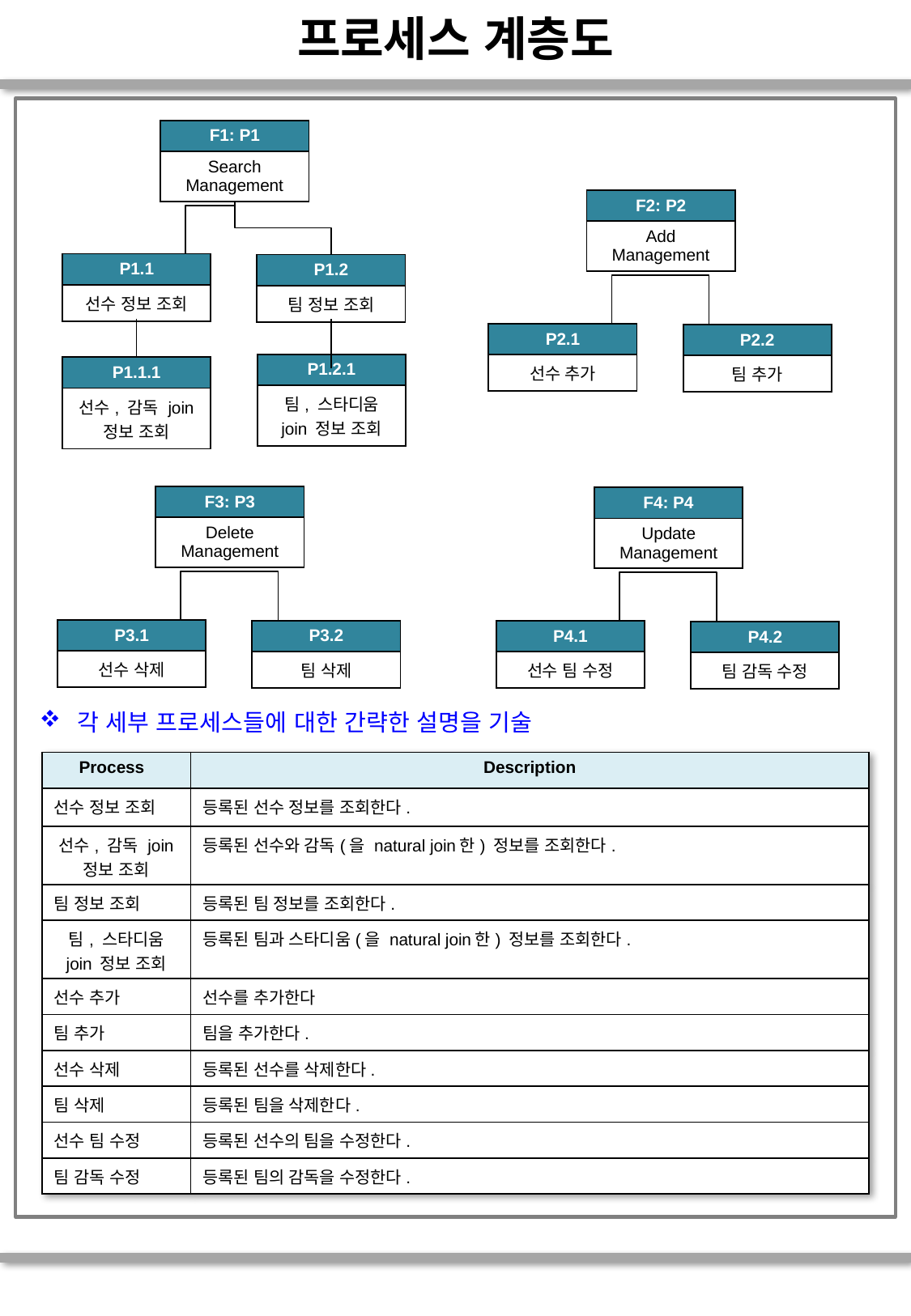

# 프로세스 계층도

| F1: P1 |
| --- |
| Search Management |
| F2: P2 |
| --- |
| Add Management |
| P1.1 |
| --- |
| 선수 정보 조회 |
| P1.2 |
| --- |
| 팀 정보 조회 |
| P2.1 |
| --- |
| 선수 추가 |
| P2.2 |
| --- |
| 팀 추가 |
| P1.2.1 |
| --- |
| 팀, 스타디움 join 정보 조회 |
| P1.1.1 |
| --- |
| 선수, 감독 join 정보 조회 |
| F3: P3 |
| --- |
| Delete Management |
| F4: P4 |
| --- |
| Update Management |
| P3.1 |
| --- |
| 선수 삭제 |
| P3.2 |
| --- |
| 팀 삭제 |
| P4.1 |
| --- |
| 선수 팀 수정 |
| P4.2 |
| --- |
| 팀 감독 수정 |
각 세부 프로세스들에 대한 간략한 설명을 기술
| Process | Description |
| --- | --- |
| 선수 정보 조회 | 등록된 선수 정보를 조회한다. |
| 선수, 감독 join 정보 조회 | 등록된 선수와 감독(을 natural join한) 정보를 조회한다. |
| 팀 정보 조회 | 등록된 팀 정보를 조회한다. |
| 팀, 스타디움 join 정보 조회 | 등록된 팀과 스타디움(을 natural join한) 정보를 조회한다. |
| 선수 추가 | 선수를 추가한다 |
| 팀 추가 | 팀을 추가한다. |
| 선수 삭제 | 등록된 선수를 삭제한다. |
| 팀 삭제 | 등록된 팀을 삭제한다. |
| 선수 팀 수정 | 등록된 선수의 팀을 수정한다. |
| 팀 감독 수정 | 등록된 팀의 감독을 수정한다. |